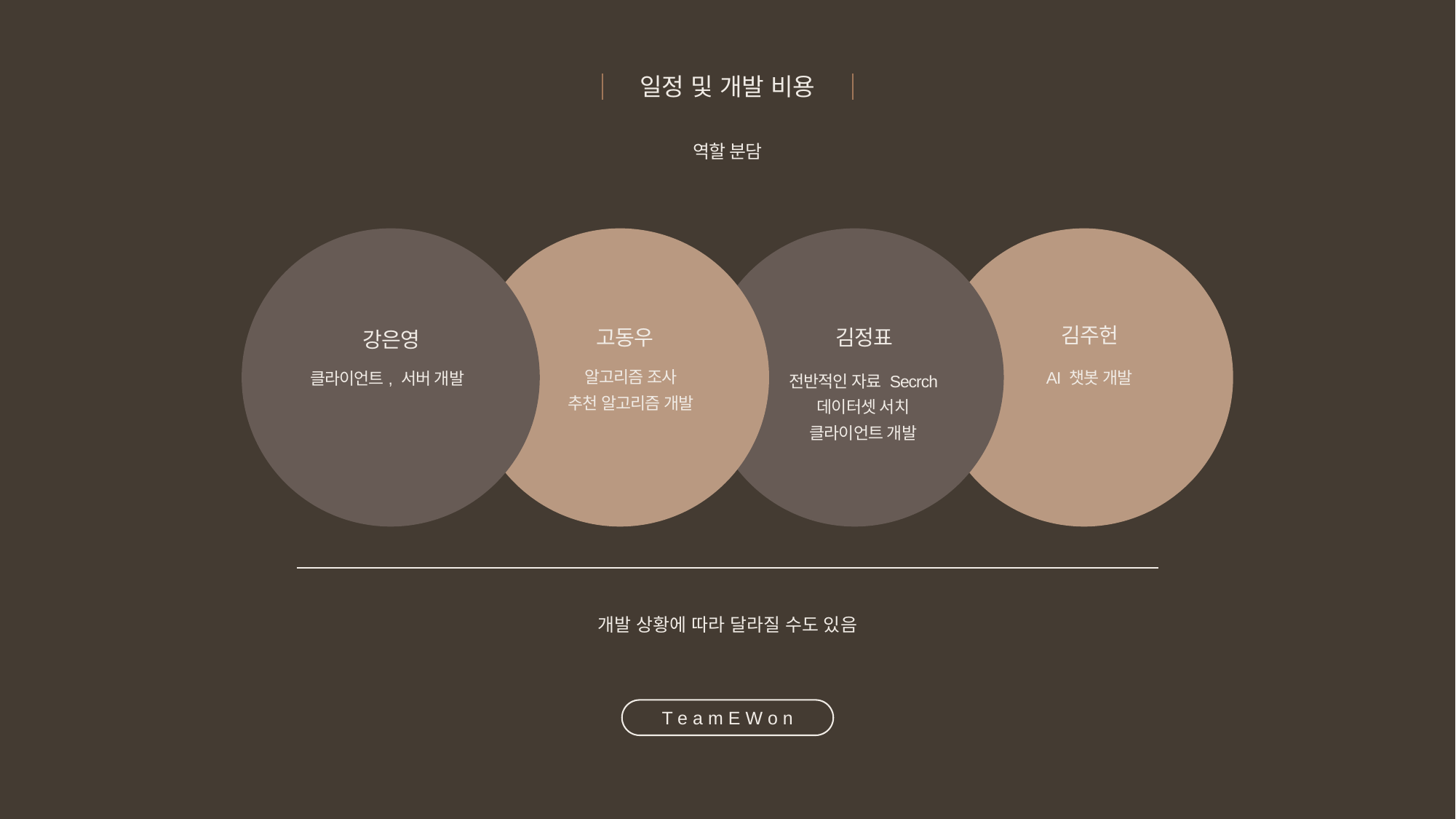

일정 및 개발 비용
역할 분담

김주헌
고동우
김정표
강은영
알고리즘 조사
추천 알고리즘 개발
AI 챗봇 개발
클라이언트, 서버 개발
전반적인 자료 Secrch
데이터셋 서치
클라이언트 개발
개발 상황에 따라 달라질 수도 있음

T e a m E W o n